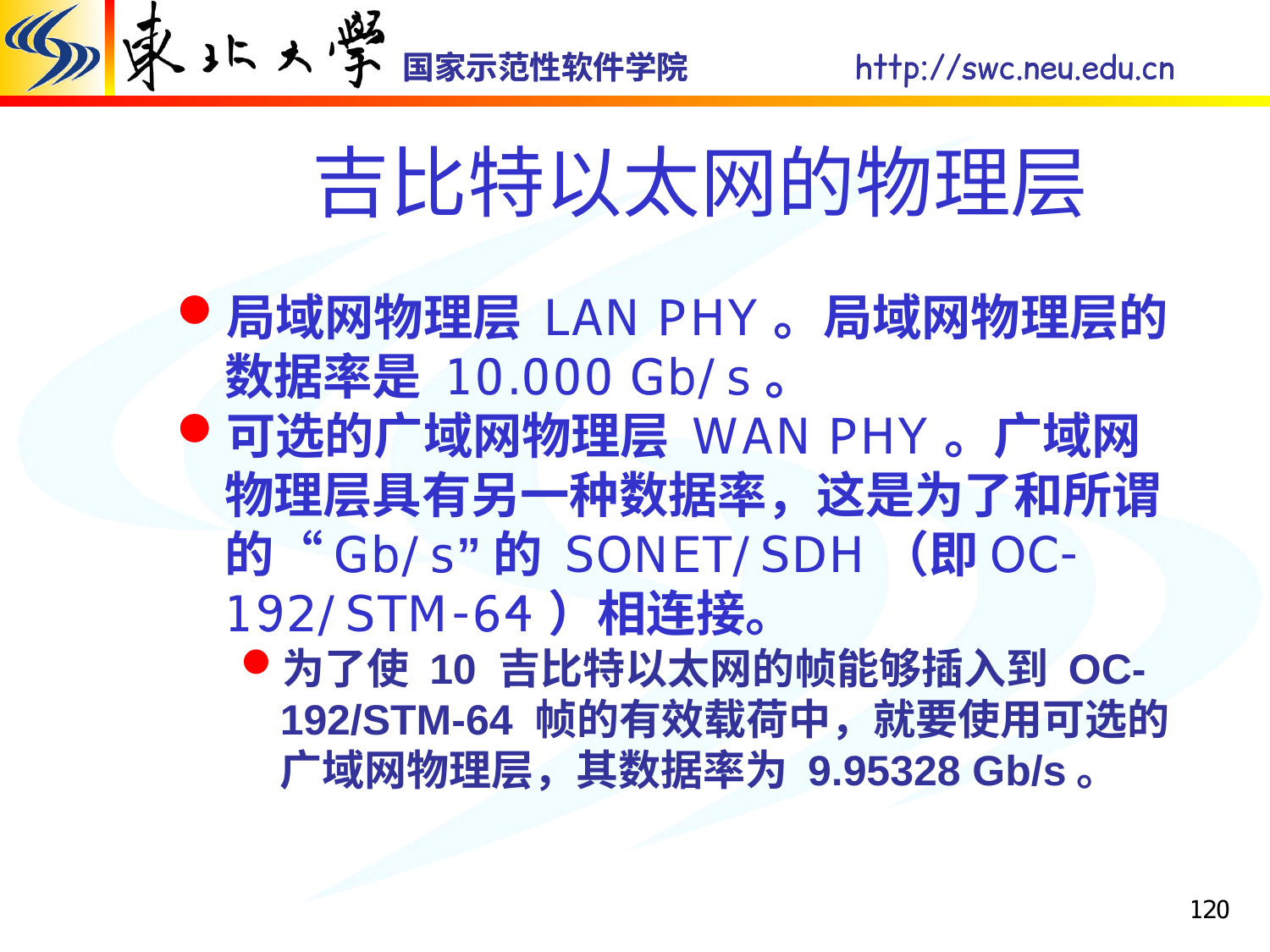

# 吉比特以太网的物理层
局域网物理层 LAN PHY。局域网物理层的数据率是 10.000 Gb/s。
可选的广域网物理层 WAN PHY。广域网物理层具有另一种数据率，这是为了和所谓的“Gb/s”的 SONET/SDH（即OC-192/STM-64）相连接。
为了使 10 吉比特以太网的帧能够插入到 OC-192/STM-64 帧的有效载荷中，就要使用可选的广域网物理层，其数据率为 9.95328 Gb/s。

120